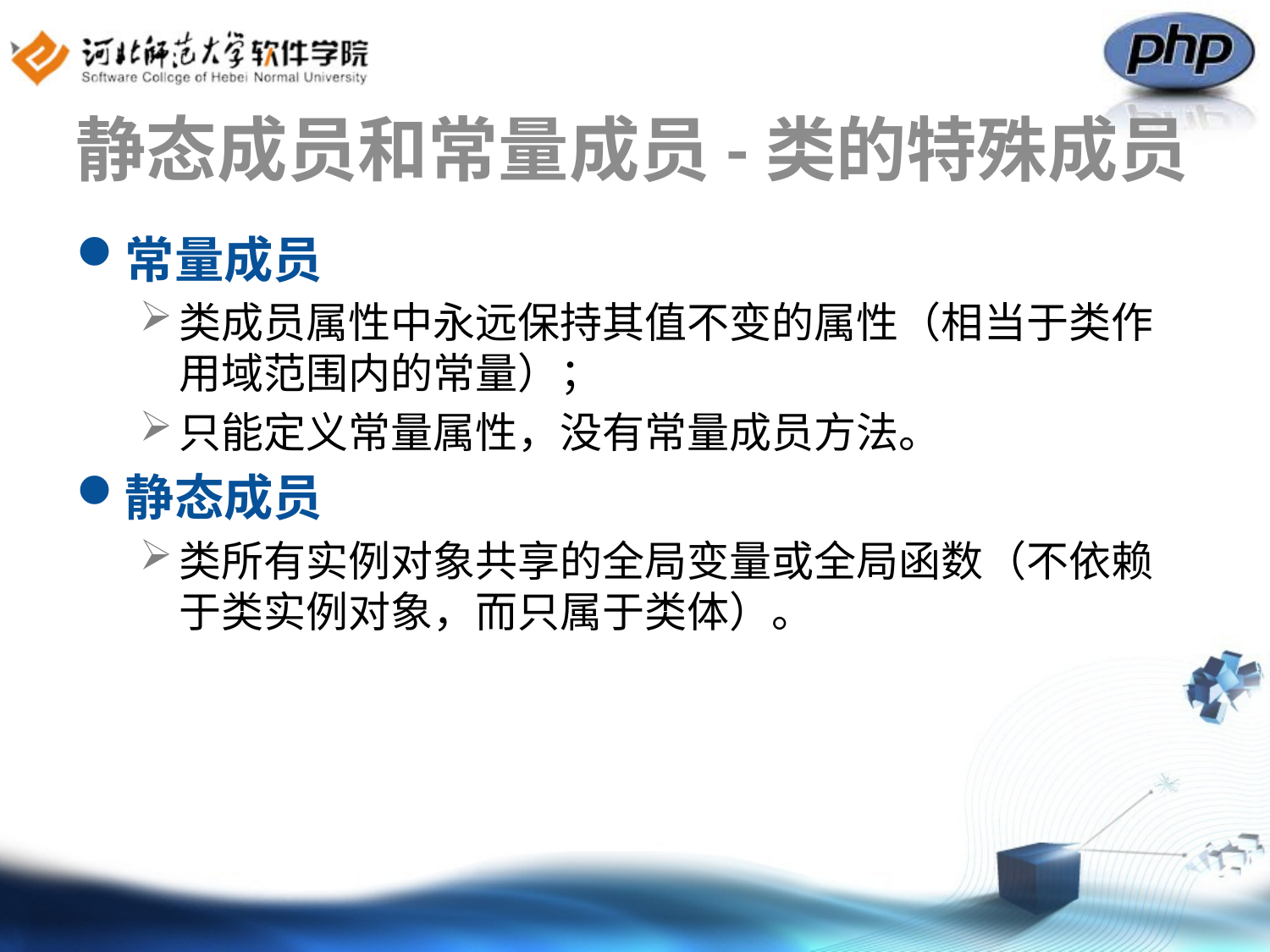

# 静态成员和常量成员-类的特殊成员
常量成员
类成员属性中永远保持其值不变的属性（相当于类作用域范围内的常量）；
只能定义常量属性，没有常量成员方法。
静态成员
类所有实例对象共享的全局变量或全局函数（不依赖于类实例对象，而只属于类体）。